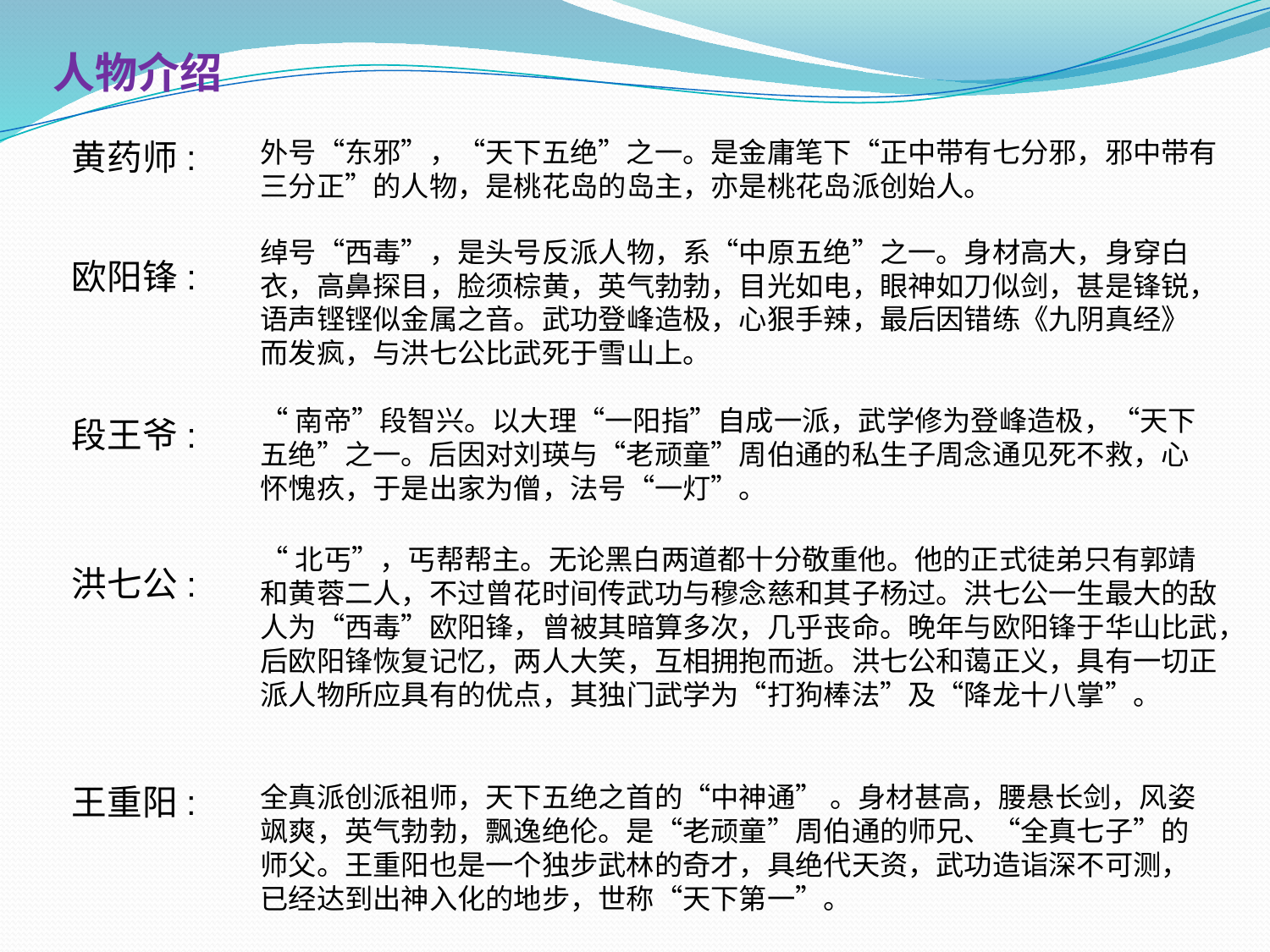

人物介绍
黄药师:
外号“东邪”，“天下五绝”之一。是金庸笔下“正中带有七分邪，邪中带有三分正”的人物，是桃花岛的岛主，亦是桃花岛派创始人。
绰号“西毒”，是头号反派人物，系“中原五绝”之一。身材高大，身穿白衣，高鼻探目，脸须棕黄，英气勃勃，目光如电，眼神如刀似剑，甚是锋锐，语声铿铿似金属之音。武功登峰造极，心狠手辣，最后因错练《九阴真经》而发疯，与洪七公比武死于雪山上。
欧阳锋:
“南帝”段智兴。以大理“一阳指”自成一派，武学修为登峰造极，“天下五绝”之一。后因对刘瑛与“老顽童”周伯通的私生子周念通见死不救，心怀愧疚，于是出家为僧，法号“一灯”。
段王爷:
“北丐”，丐帮帮主。无论黑白两道都十分敬重他。他的正式徒弟只有郭靖和黄蓉二人，不过曾花时间传武功与穆念慈和其子杨过。洪七公一生最大的敌人为“西毒”欧阳锋，曾被其暗算多次，几乎丧命。晚年与欧阳锋于华山比武，后欧阳锋恢复记忆，两人大笑，互相拥抱而逝。洪七公和蔼正义，具有一切正派人物所应具有的优点，其独门武学为“打狗棒法”及“降龙十八掌”。
洪七公:
王重阳:
全真派创派祖师，天下五绝之首的“中神通” 。身材甚高，腰悬长剑，风姿飒爽，英气勃勃，飘逸绝伦。是“老顽童”周伯通的师兄、“全真七子”的师父。王重阳也是一个独步武林的奇才，具绝代天资，武功造诣深不可测，已经达到出神入化的地步，世称“天下第一”。